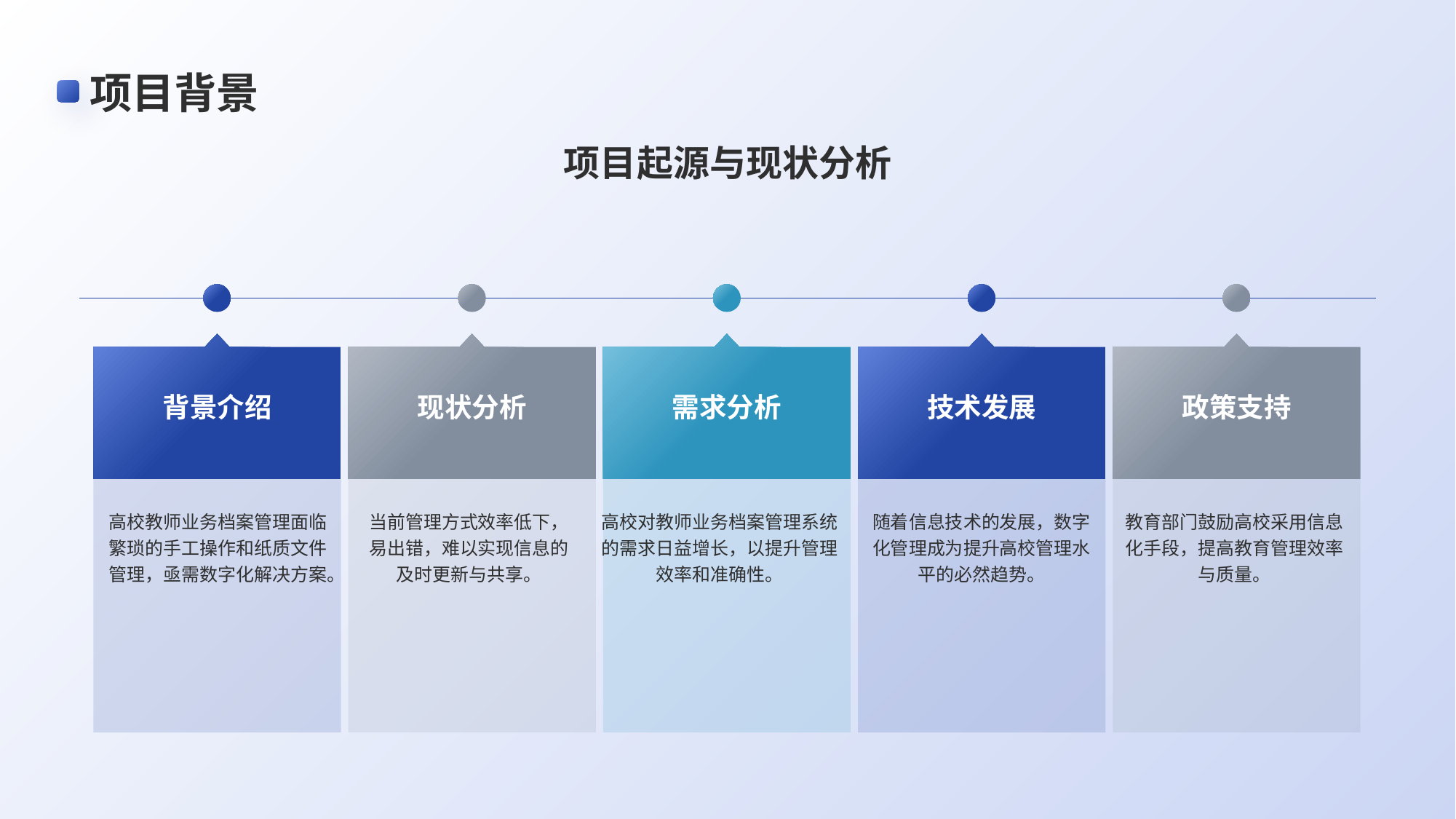

# 项目背景
项目起源与现状分析

背景介绍

高校教师业务档案管理面临繁琐的手工操作和纸质文件管理，亟需数字化解决方案。

现状分析

当前管理方式效率低下，易出错，难以实现信息的及时更新与共享。

需求分析

高校对教师业务档案管理系统的需求日益增长，以提升管理效率和准确性。

技术发展

随着信息技术的发展，数字化管理成为提升高校管理水平的必然趋势。

政策支持

教育部门鼓励高校采用信息化手段，提高教育管理效率与质量。